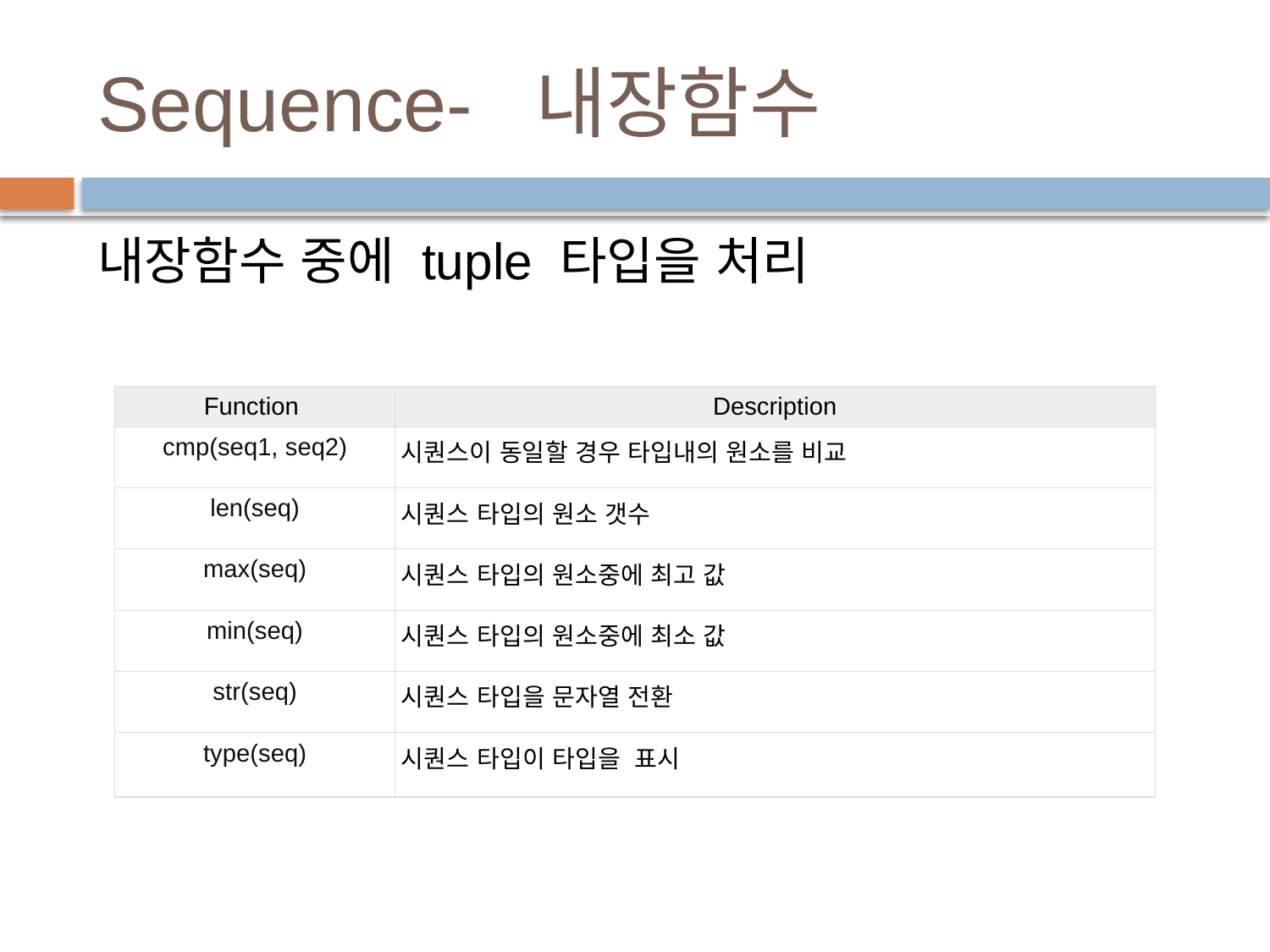

# Sequence-  내장함수
내장함수 중에 tuple 타입을 처리
| Function | Description |
| --- | --- |
| cmp(seq1, seq2) | 시퀀스이 동일할 경우 타입내의 원소를 비교 |
| len(seq) | 시퀀스 타입의 원소 갯수 |
| max(seq) | 시퀀스 타입의 원소중에 최고 값 |
| min(seq) | 시퀀스 타입의 원소중에 최소 값 |
| str(seq) | 시퀀스 타입을 문자열 전환 |
| type(seq) | 시퀀스 타입이 타입을 표시 |